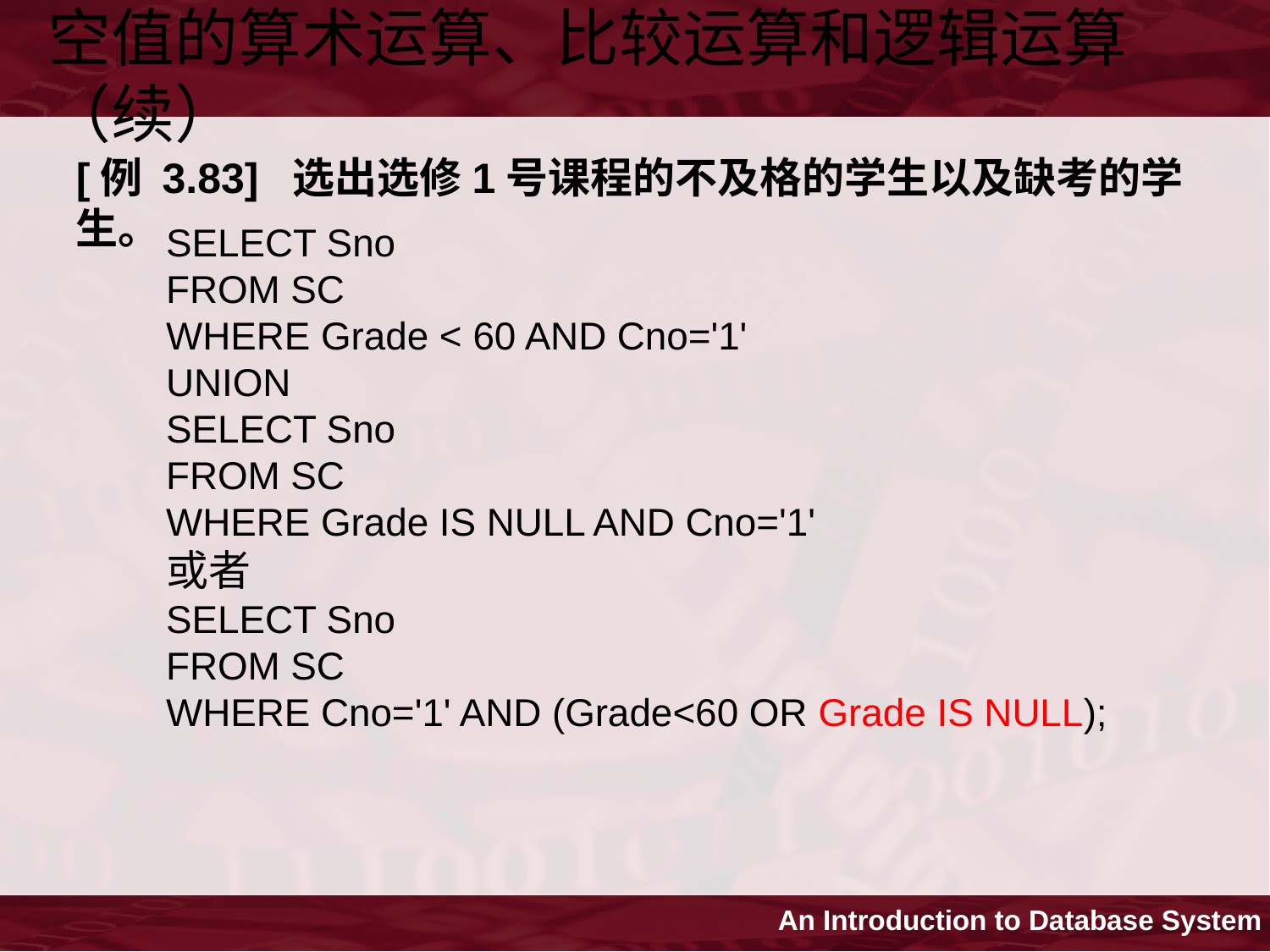

空值的算术运算、比较运算和逻辑运算（续）
[例 3.83]  选出选修1号课程的不及格的学生以及缺考的学生。
SELECT Sno
FROM SC
WHERE Grade < 60 AND Cno='1'
UNION
SELECT Sno
FROM SC
WHERE Grade IS NULL AND Cno='1'
或者
SELECT Sno
FROM SC
WHERE Cno='1' AND (Grade<60 OR Grade IS NULL);